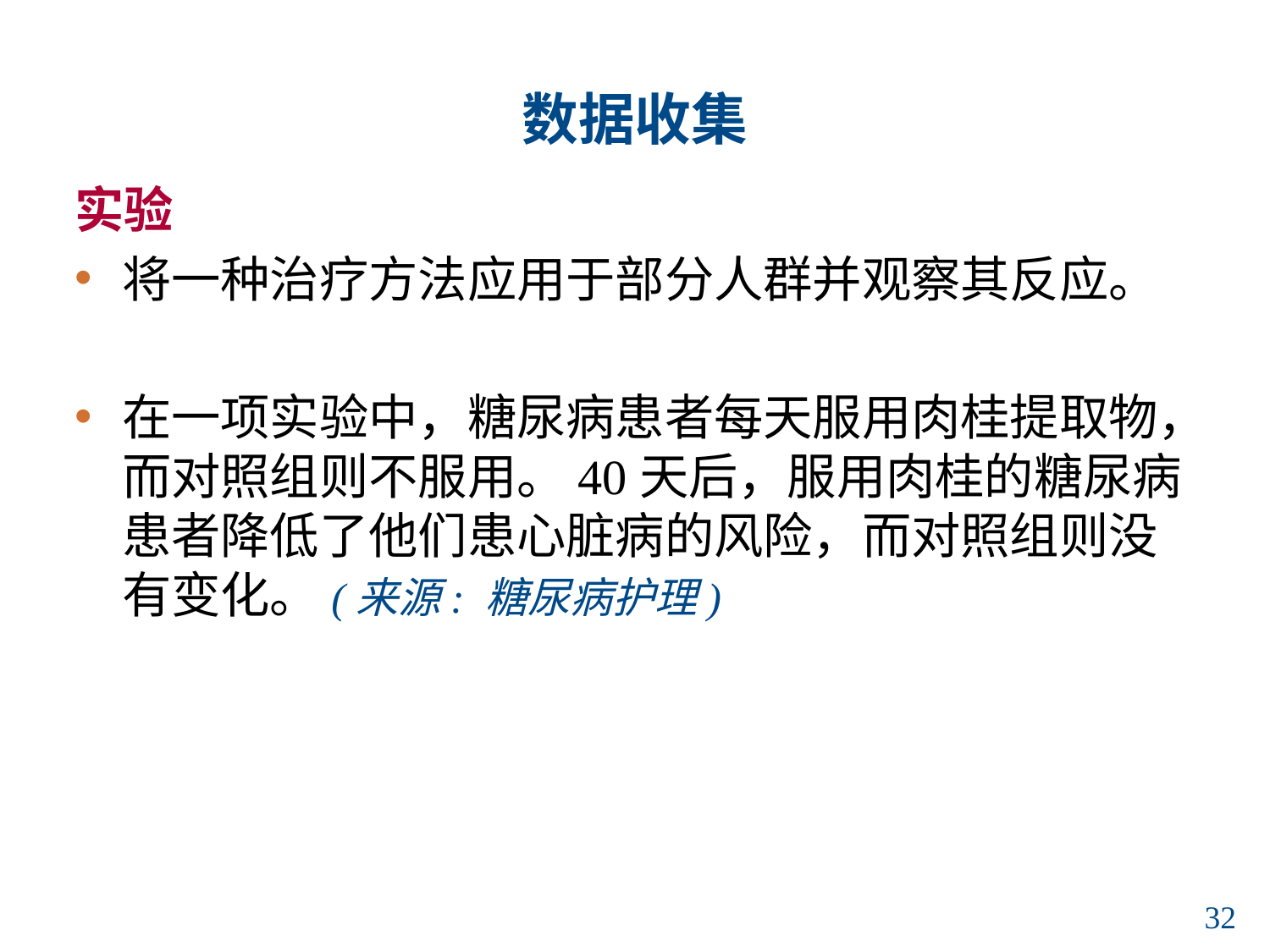

# 数据收集
实验
将一种治疗方法应用于部分人群并观察其反应。

在一项实验中，糖尿病患者每天服用肉桂提取物，而对照组则不服用。40天后，服用肉桂的糖尿病患者降低了他们患心脏病的风险，而对照组则没有变化。(来源: 糖尿病护理)
32